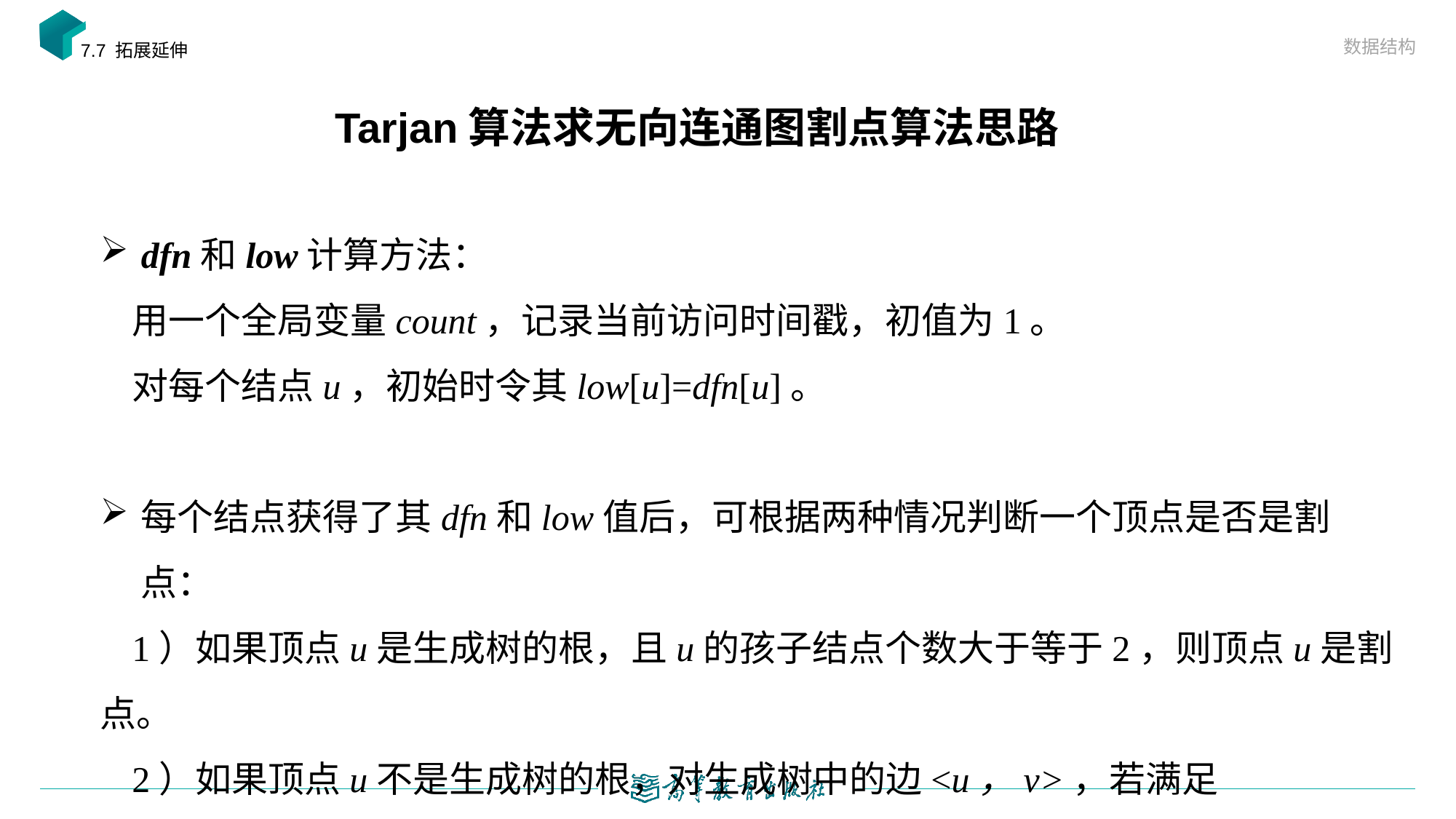

数据结构
7.7 拓展延伸

# Tarjan算法求无向连通图割点算法思路
dfn和low计算方法：
用一个全局变量count，记录当前访问时间戳，初值为1。
对每个结点u，初始时令其low[u]=dfn[u]。

每个结点获得了其dfn和low值后，可根据两种情况判断一个顶点是否是割点：
1）如果顶点u是生成树的根，且u的孩子结点个数大于等于2，则顶点u是割点。
2）如果顶点u不是生成树的根，对生成树中的边<u，v>，若满足low[v]≥dfn[u]，
则顶点u即为割点。